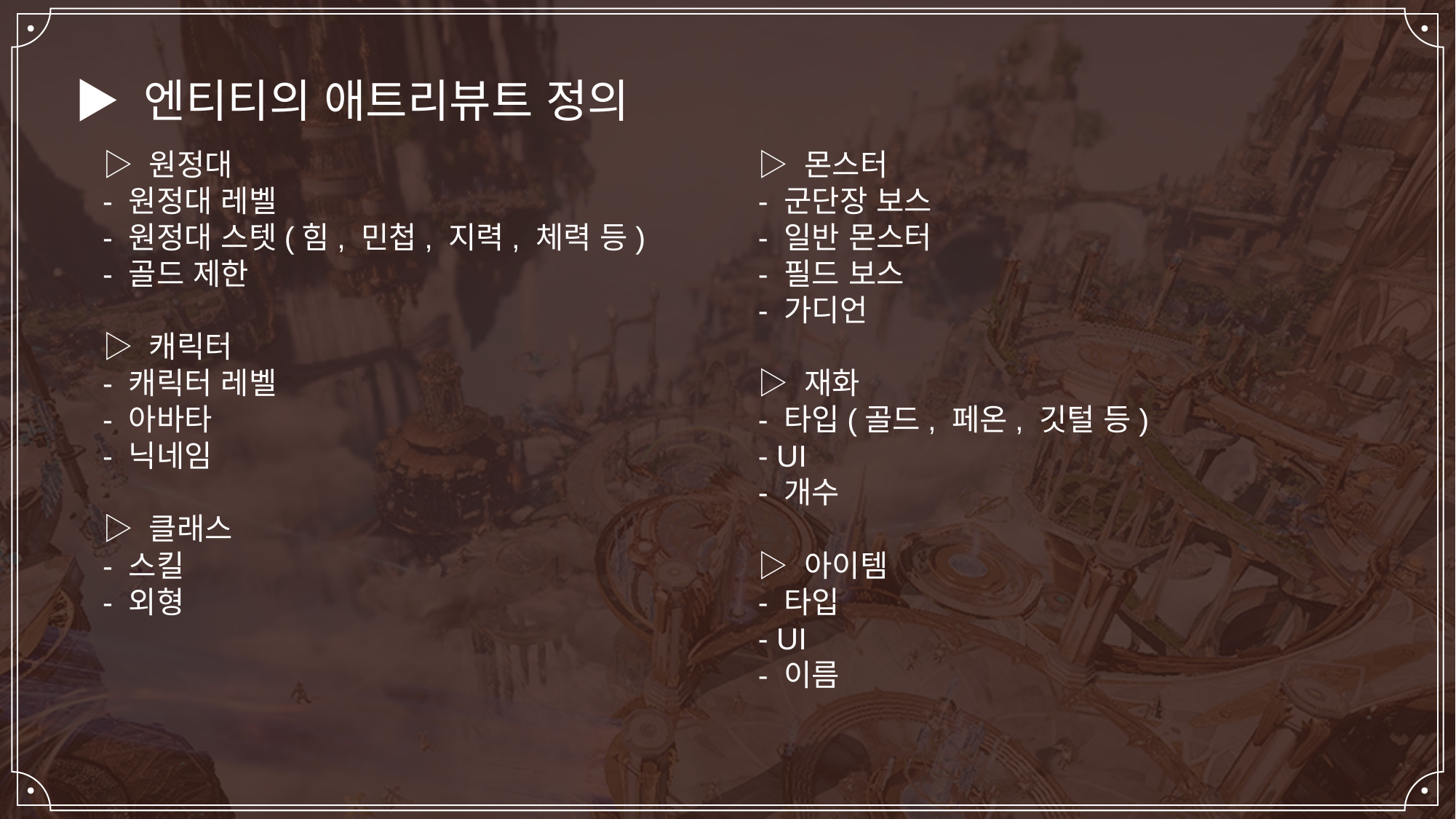

▶ 엔티티의 애트리뷰트 정의
▷ 원정대
- 원정대 레벨
- 원정대 스텟(힘, 민첩, 지력, 체력 등)
- 골드 제한

▷ 캐릭터
- 캐릭터 레벨
- 아바타
- 닉네임

▷ 클래스
- 스킬
- 외형

▷ 몬스터
- 군단장 보스
- 일반 몬스터
- 필드 보스
- 가디언

▷ 재화
- 타입(골드, 페온, 깃털 등)
- UI
- 개수

▷ 아이템
- 타입
- UI
- 이름